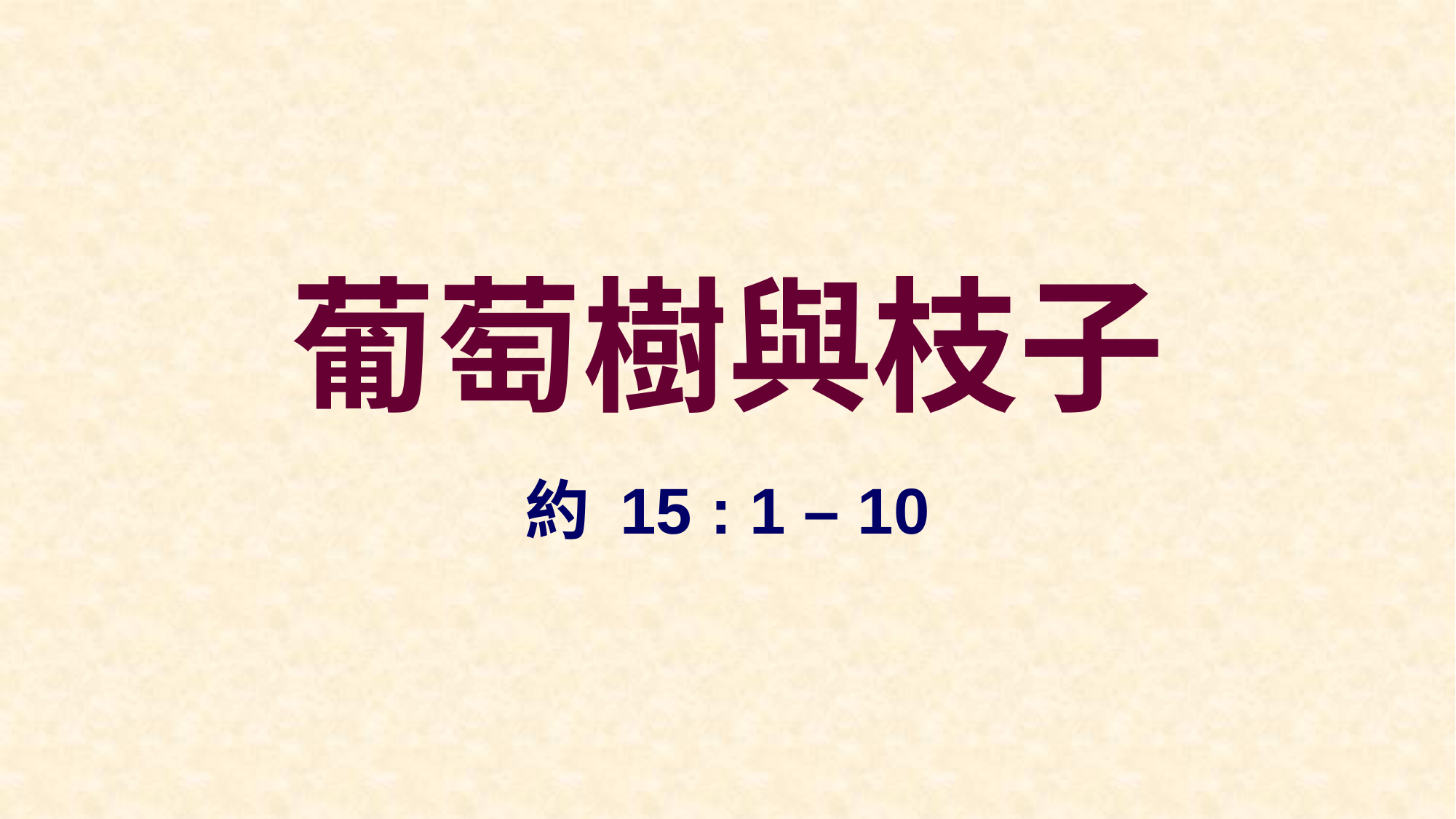

# 葡萄樹與枝子
約 15 : 1 – 10